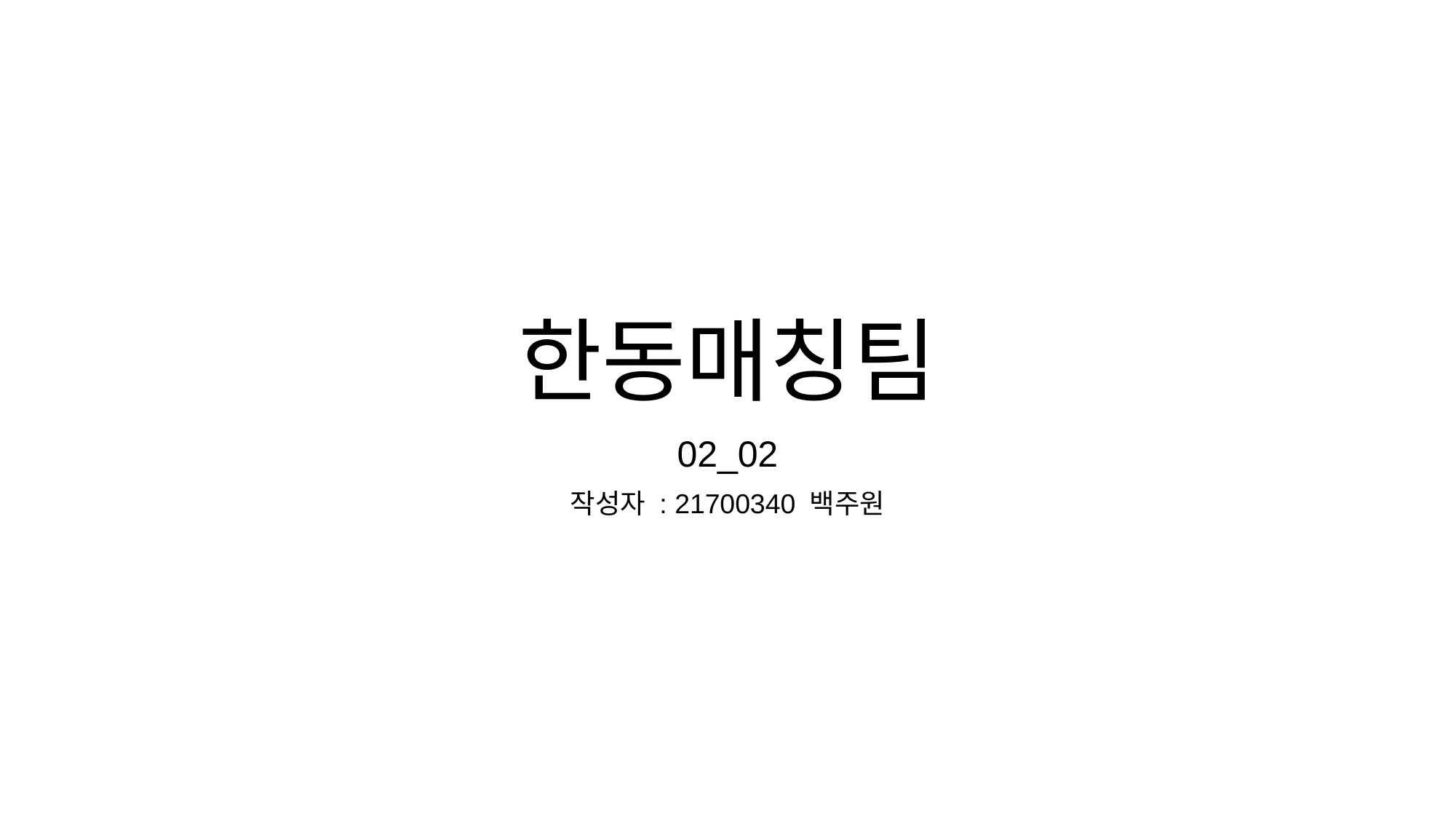

# 한동매칭팀
02_02
작성자 : 21700340 백주원